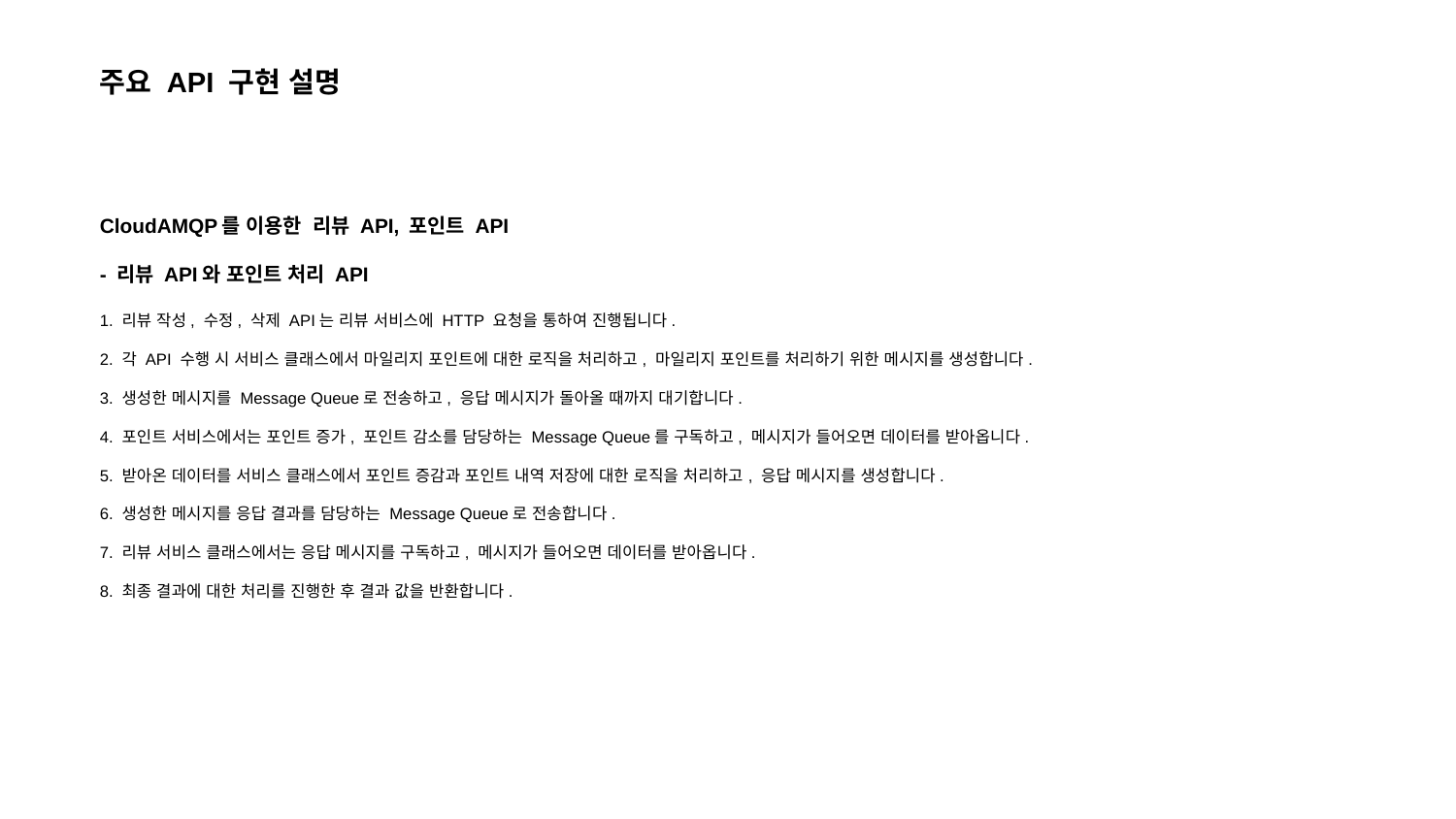

주요 API 구현 설명
CloudAMQP를 이용한  리뷰 API, 포인트 API

- 리뷰 API와 포인트 처리 API

1. 리뷰 작성, 수정, 삭제 API는 리뷰 서비스에 HTTP 요청을 통하여 진행됩니다.

2. 각 API 수행 시 서비스 클래스에서 마일리지 포인트에 대한 로직을 처리하고, 마일리지 포인트를 처리하기 위한 메시지를 생성합니다.

3. 생성한 메시지를 Message Queue로 전송하고, 응답 메시지가 돌아올 때까지 대기합니다.

4. 포인트 서비스에서는 포인트 증가, 포인트 감소를 담당하는 Message Queue를 구독하고, 메시지가 들어오면 데이터를 받아옵니다.

5. 받아온 데이터를 서비스 클래스에서 포인트 증감과 포인트 내역 저장에 대한 로직을 처리하고, 응답 메시지를 생성합니다.

6. 생성한 메시지를 응답 결과를 담당하는 Message Queue로 전송합니다.

7. 리뷰 서비스 클래스에서는 응답 메시지를 구독하고, 메시지가 들어오면 데이터를 받아옵니다.

8. 최종 결과에 대한 처리를 진행한 후 결과 값을 반환합니다.